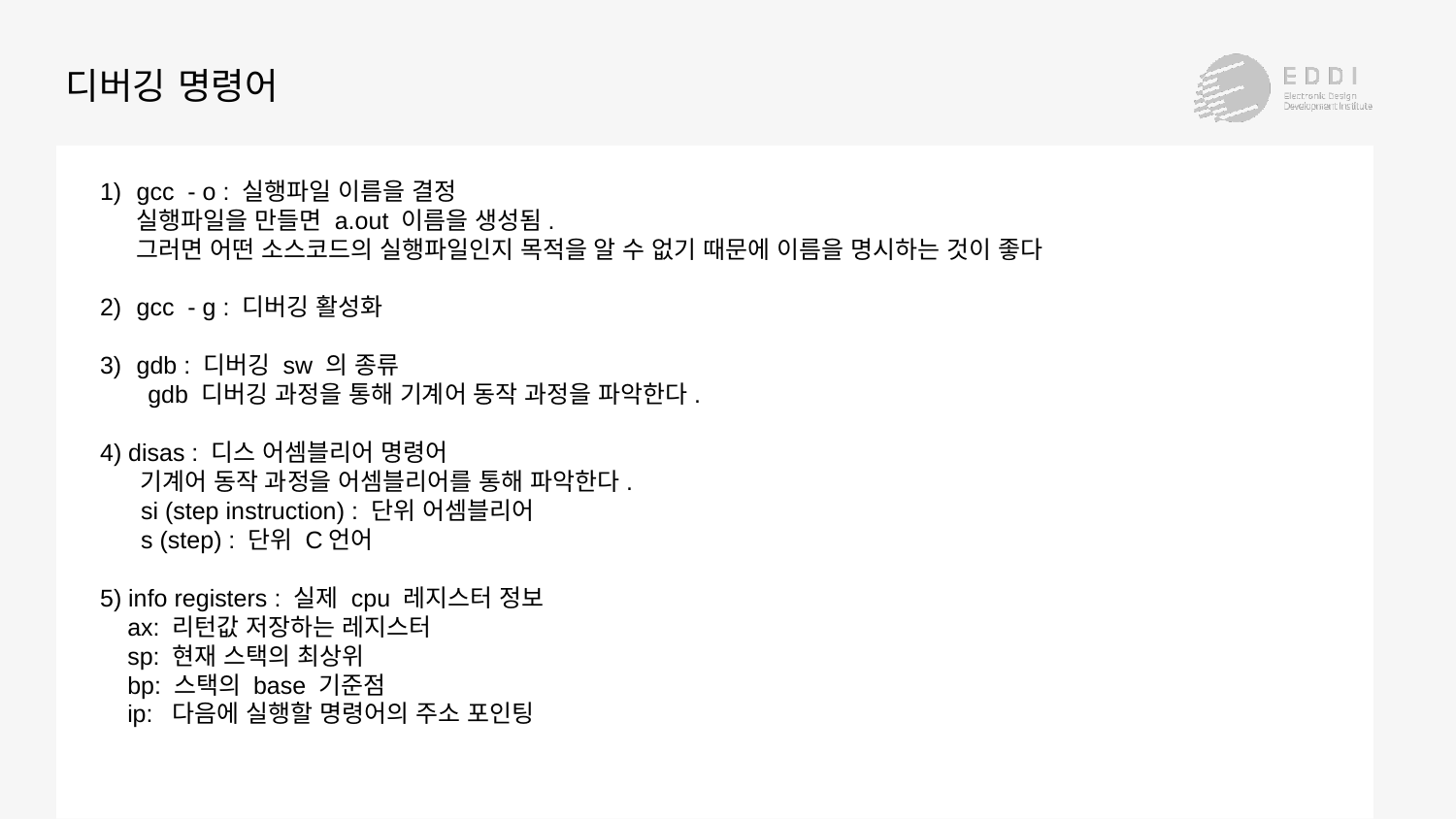

디버깅 명령어
gcc  - o : 실행파일 이름을 결정
실행파일을 만들면 a.out 이름을 생성됨.
그러면 어떤 소스코드의 실행파일인지 목적을 알 수 없기 때문에 이름을 명시하는 것이 좋다

gcc  - g : 디버깅 활성화

gdb : 디버깅 sw 의 종류
       gdb 디버깅 과정을 통해 기계어 동작 과정을 파악한다.

4) disas : 디스 어셈블리어 명령어
     기계어 동작 과정을 어셈블리어를 통해 파악한다.
      si (step instruction) : 단위 어셈블리어
      s (step) : 단위 C언어

5) info registers : 실제 cpu 레지스터 정보
    ax: 리턴값 저장하는 레지스터
    sp: 현재 스택의 최상위
    bp: 스택의 base 기준점
    ip:  다음에 실행할 명령어의 주소 포인팅